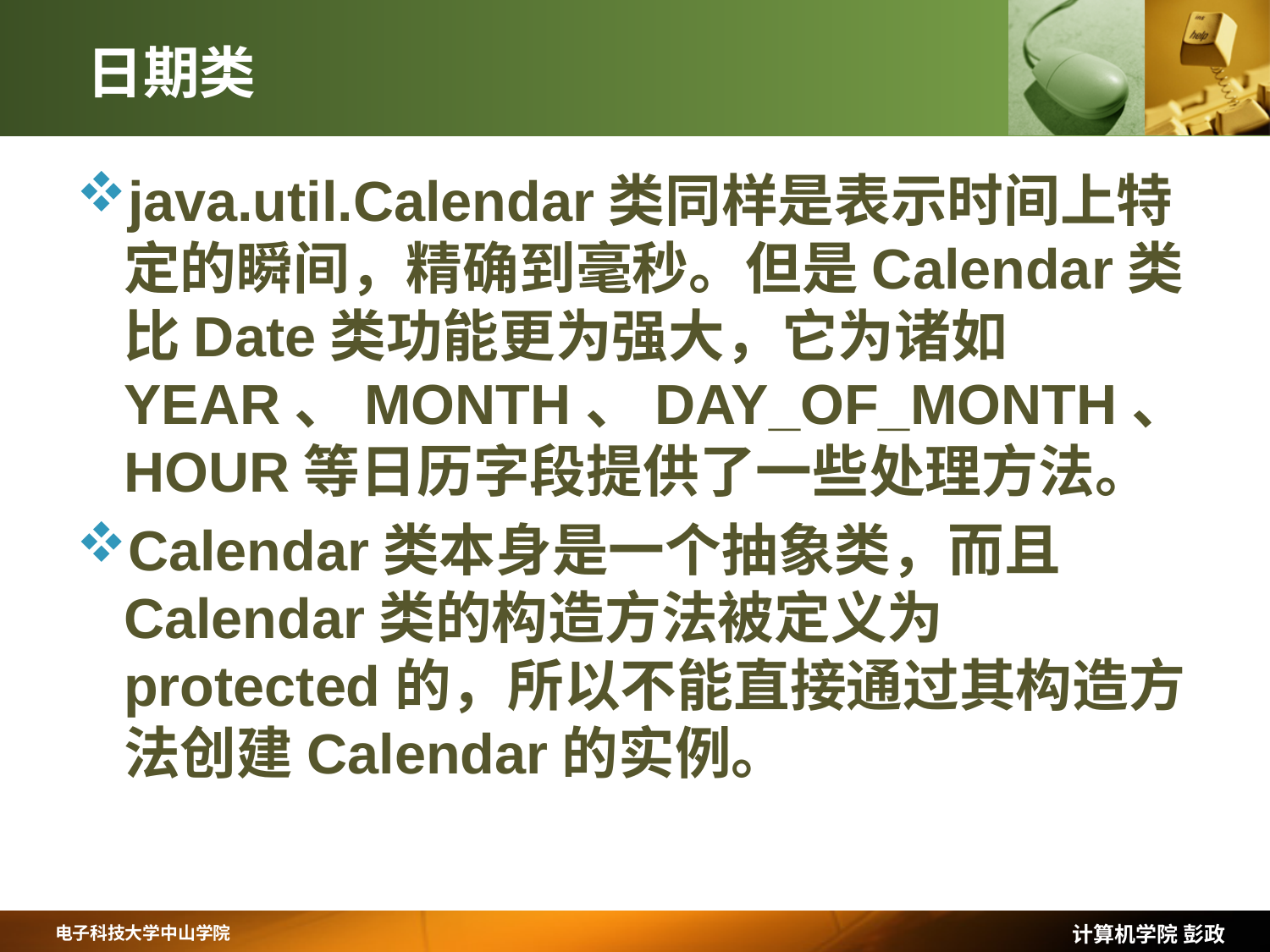

# 日期类
java.util.Calendar类同样是表示时间上特定的瞬间，精确到毫秒。但是Calendar类比Date类功能更为强大，它为诸如YEAR、MONTH、DAY_OF_MONTH、HOUR等日历字段提供了一些处理方法。
Calendar类本身是一个抽象类，而且Calendar类的构造方法被定义为protected的，所以不能直接通过其构造方法创建Calendar的实例。
计算机学院 彭政
电子科技大学中山学院